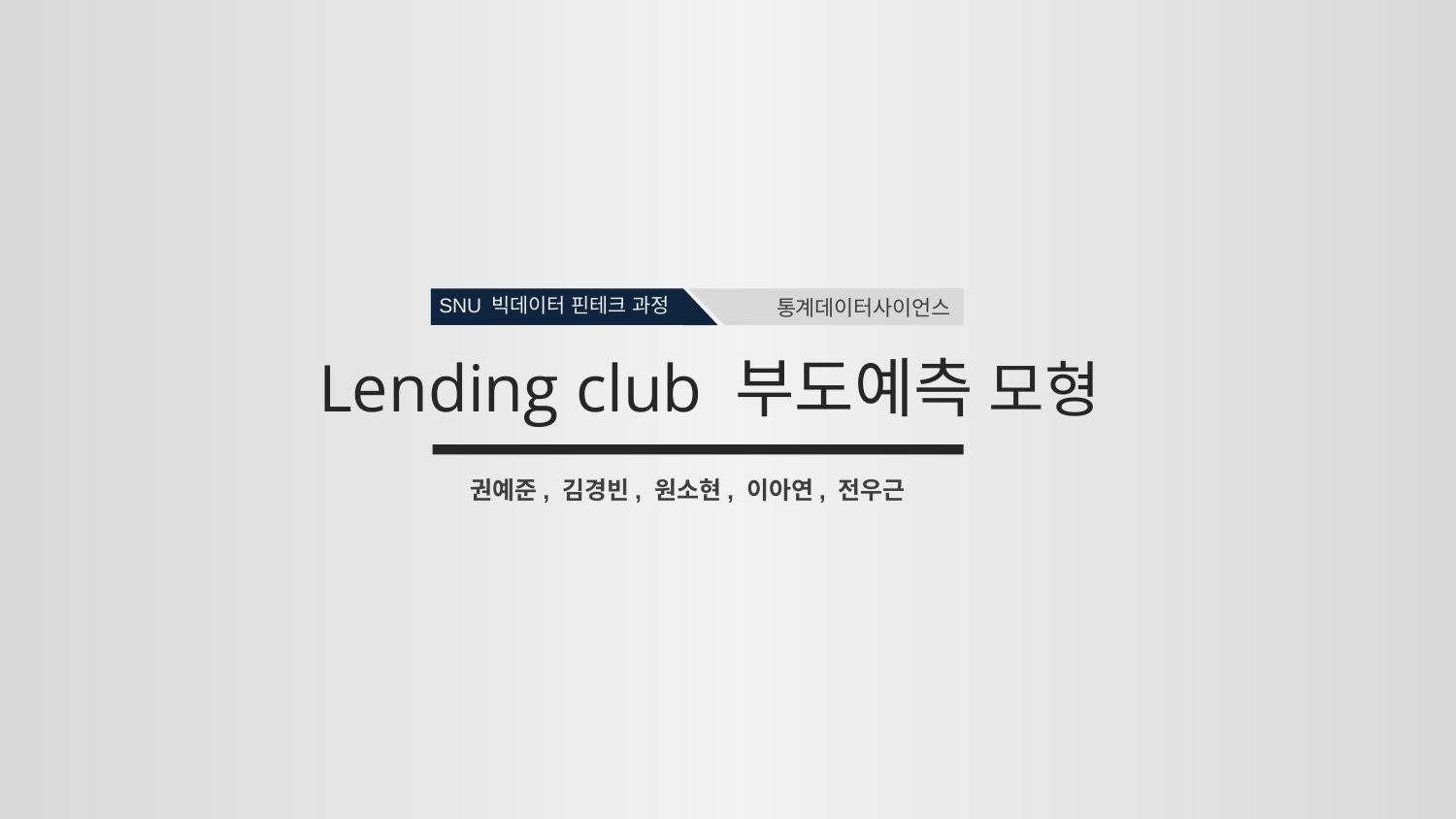

SNU 빅데이터 핀테크 과정
통계데이터사이언스

Lending club 부도예측 모형

권예준, 김경빈, 원소현, 이아연, 전우근